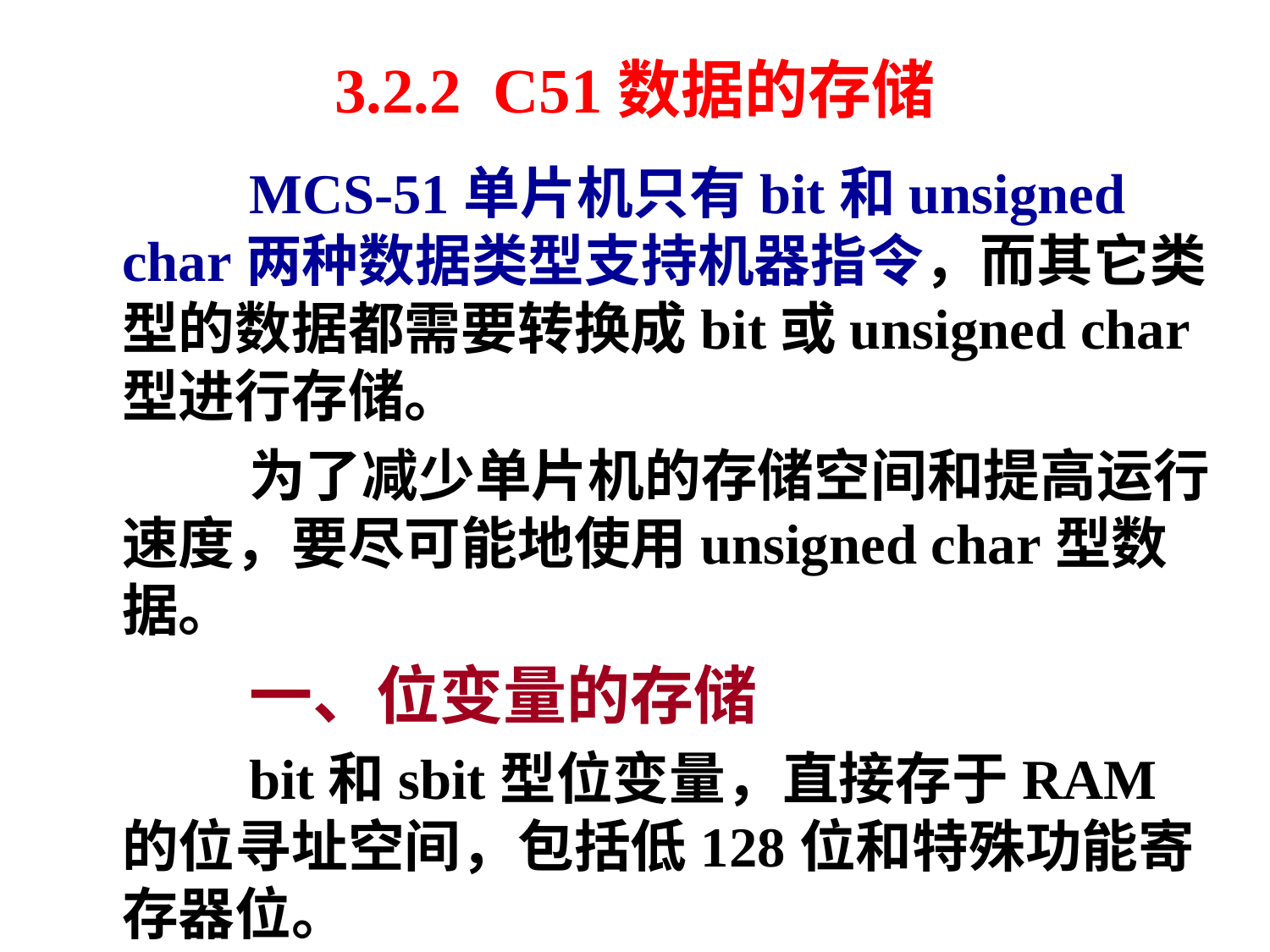

# 3.2.2  C51数据的存储
		MCS-51单片机只有bit和unsigned char两种数据类型支持机器指令，而其它类型的数据都需要转换成bit或unsigned char型进行存储。
		为了减少单片机的存储空间和提高运行速度，要尽可能地使用unsigned char型数据。
 		一、位变量的存储
		bit和sbit型位变量，直接存于RAM的位寻址空间，包括低128位和特殊功能寄存器位。